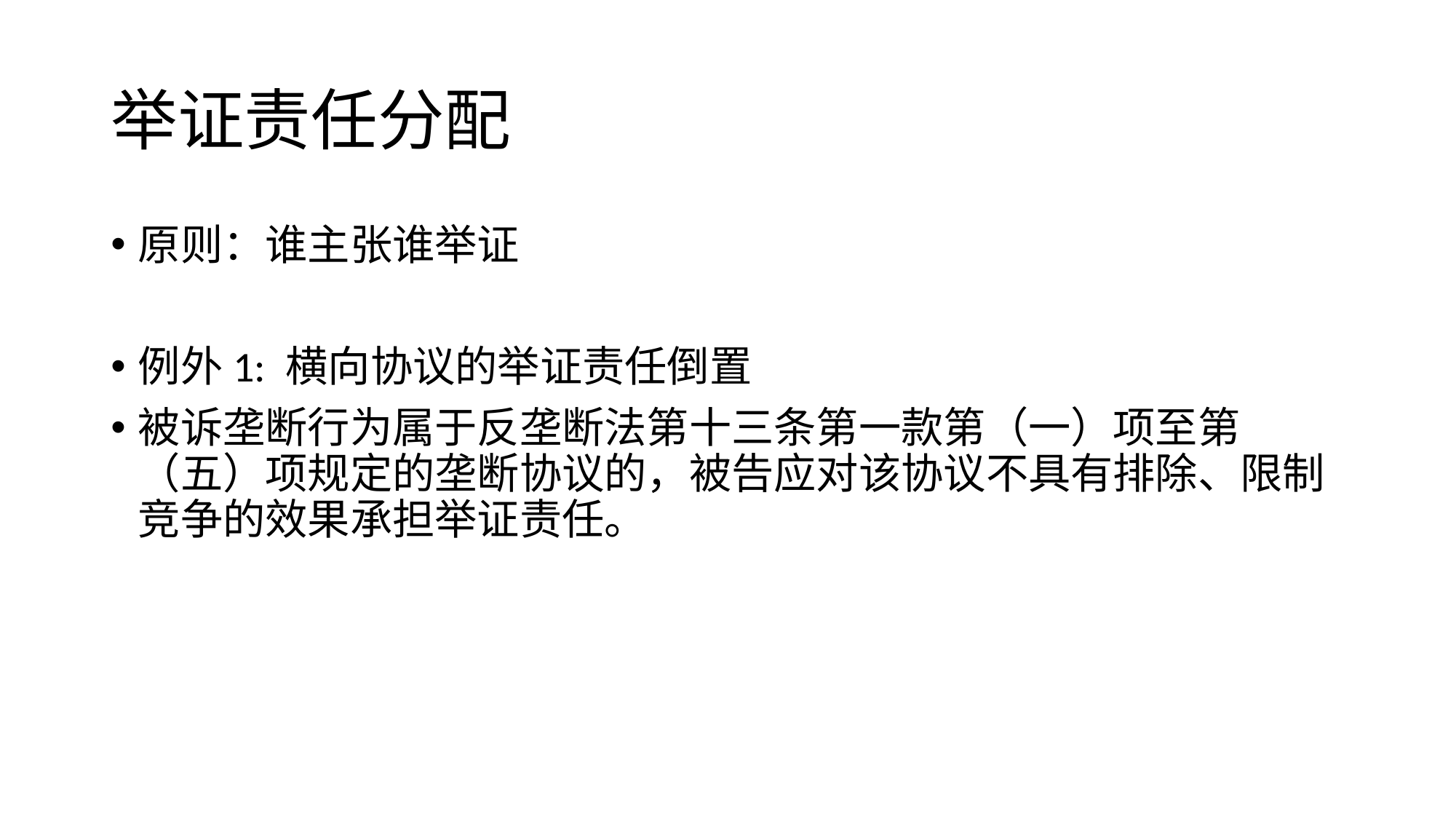

# 举证责任分配
原则：谁主张谁举证

例外1: 横向协议的举证责任倒置
被诉垄断行为属于反垄断法第十三条第一款第（一）项至第（五）项规定的垄断协议的，被告应对该协议不具有排除、限制竞争的效果承担举证责任。